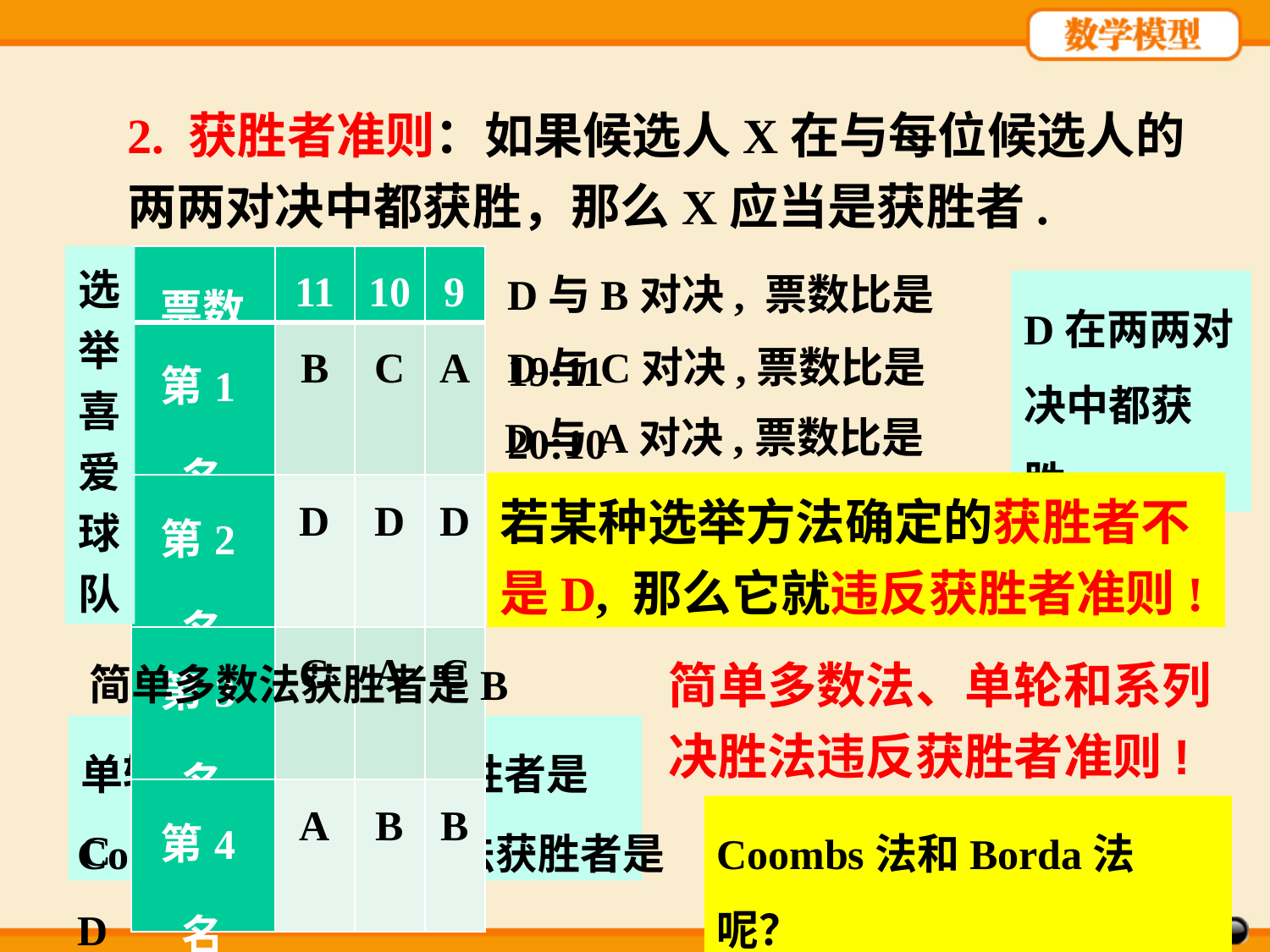

2. 获胜者准则：如果候选人X在与每位候选人的两两对决中都获胜，那么X应当是获胜者.
D与B对决, 票数比是19:11
选举喜爱球队
| 票数 | 11 | 10 | 9 |
| --- | --- | --- | --- |
| 第1名 | B | C | A |
| 第2名 | D | D | D |
| 第3名 | C | A | C |
| 第4名 | A | B | B |
D在两两对决中都获胜.
D与C对决,票数比是20:10
D与A对决,票数比是21:9
若某种选举方法确定的获胜者不是D, 那么它就违反获胜者准则!
简单多数法获胜者是B
简单多数法、单轮和系列决胜法违反获胜者准则!
单轮、系列决胜法获胜者是C
Coombs法和Borda法获胜者是D
Coombs法和Borda法 呢？